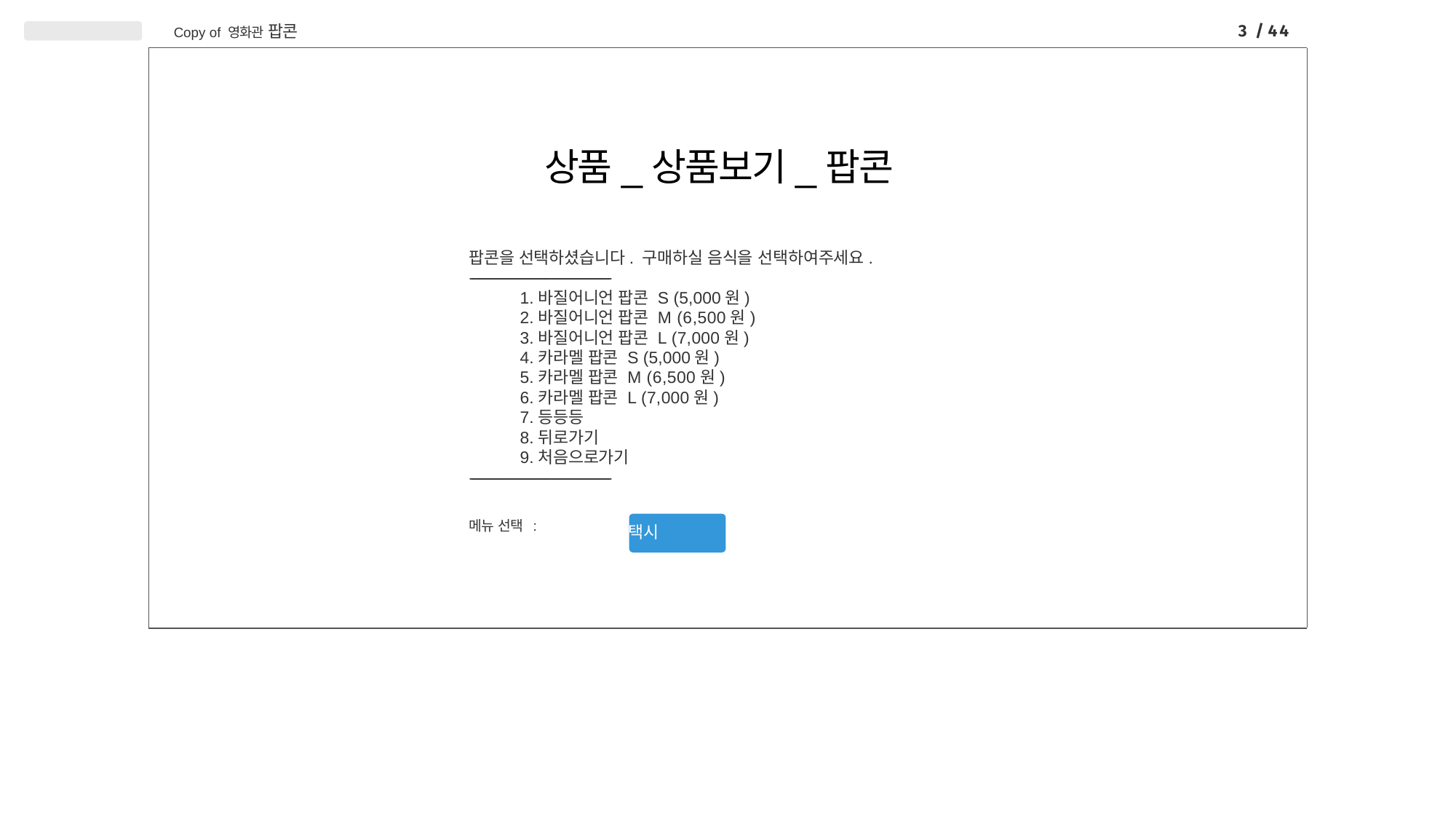

3 / 44
Copy of 영화관 팝콘

# 상품_상품보기_팝콘
팝콘을 선택하셨습니다. 구매하실 음식을 선택하여주세요.
-----------------------------------------------------------------
바질어니언 팝콘 S (5,000원)
바질어니언 팝콘 M (6,500원)
바질어니언 팝콘 L (7,000원)
카라멜 팝콘 S (5,000원)
카라멜 팝콘 M (6,500원)
카라멜 팝콘 L (7,000원)
등등등
뒤로가기
처음으로가기
-----------------------------------------------------------------

메뉴 선택 :	음식 선택시